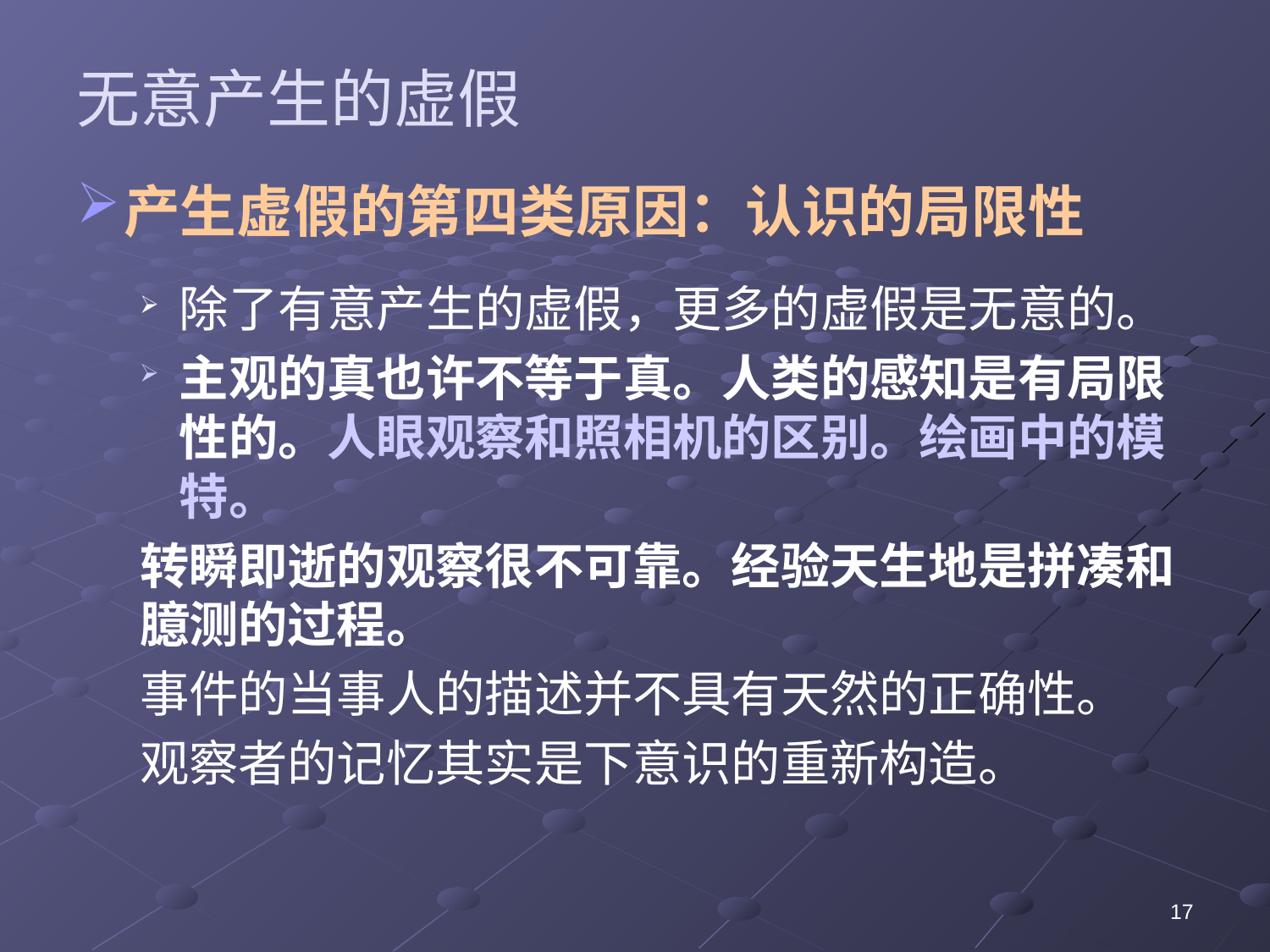

# 无意产生的虚假
产生虚假的第四类原因：认识的局限性

除了有意产生的虚假，更多的虚假是无意的。
主观的真也许不等于真。人类的感知是有局限性的。人眼观察和照相机的区别。绘画中的模特。
转瞬即逝的观察很不可靠。经验天生地是拼凑和臆测的过程。
事件的当事人的描述并不具有天然的正确性。
观察者的记忆其实是下意识的重新构造。

17